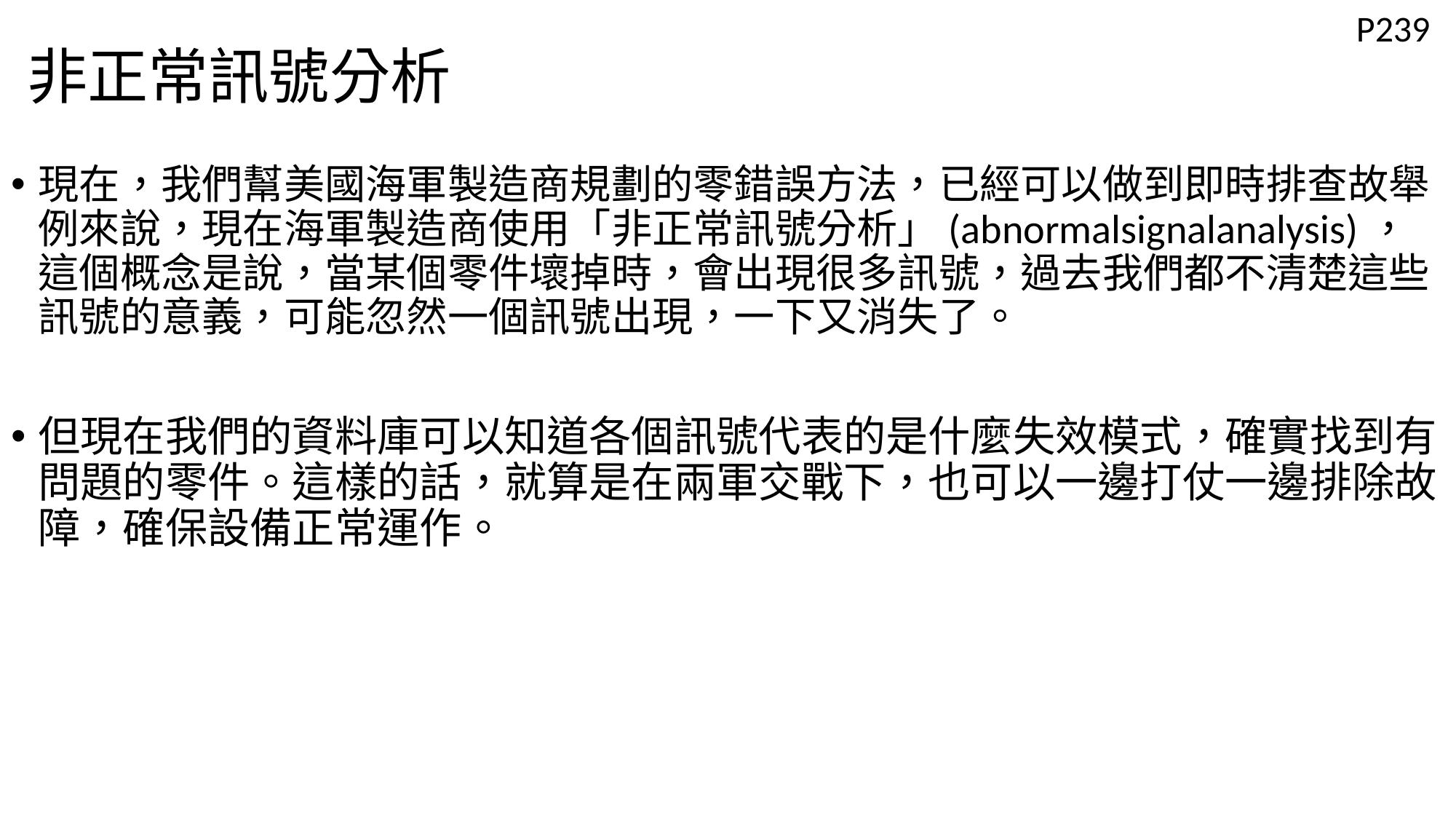

# 非正常訊號分析
P239
現在，我們幫美國海軍製造商規劃的零錯誤方法，已經可以做到即時排查故舉例來說，現在海軍製造商使用「非正常訊號分析」(abnormalsignalanalysis)，這個概念是說，當某個零件壞掉時，會出現很多訊號，過去我們都不清楚這些訊號的意義，可能忽然一個訊號出現，一下又消失了。

但現在我們的資料庫可以知道各個訊號代表的是什麼失效模式，確實找到有問題的零件。這樣的話，就算是在兩軍交戰下，也可以一邊打仗一邊排除故障，確保設備正常運作。